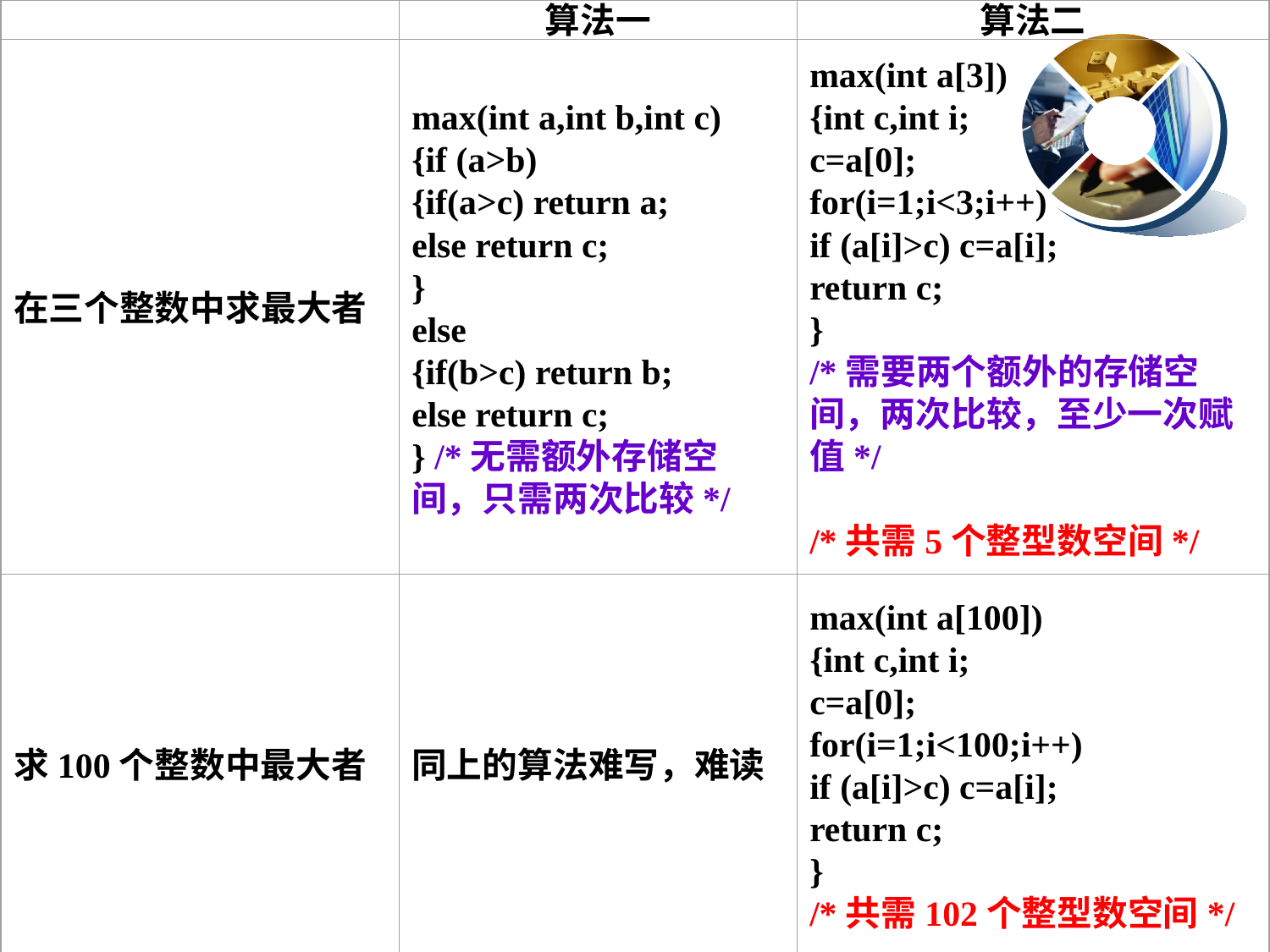

算法一

算法二

在三个整数中求最大者

max(int a,int b,int c)
{if (a>b)
{if(a>c) return a;
else return c;
}
else
{if(b>c) return b;
else return c;
} /*无需额外存储空间，只需两次比较*/

max(int a[3])
{int c,int i;
c=a[0];
for(i=1;i<3;i++)
if (a[i]>c) c=a[i];
return c;
}
/*需要两个额外的存储空间，两次比较，至少一次赋值*/
/*共需5个整型数空间*/

求100个整数中最大者

同上的算法难写，难读

max(int a[100])
{int c,int i;
c=a[0];
for(i=1;i<100;i++)
if (a[i]>c) c=a[i];
return c;
}
/*共需102个整型数空间*/